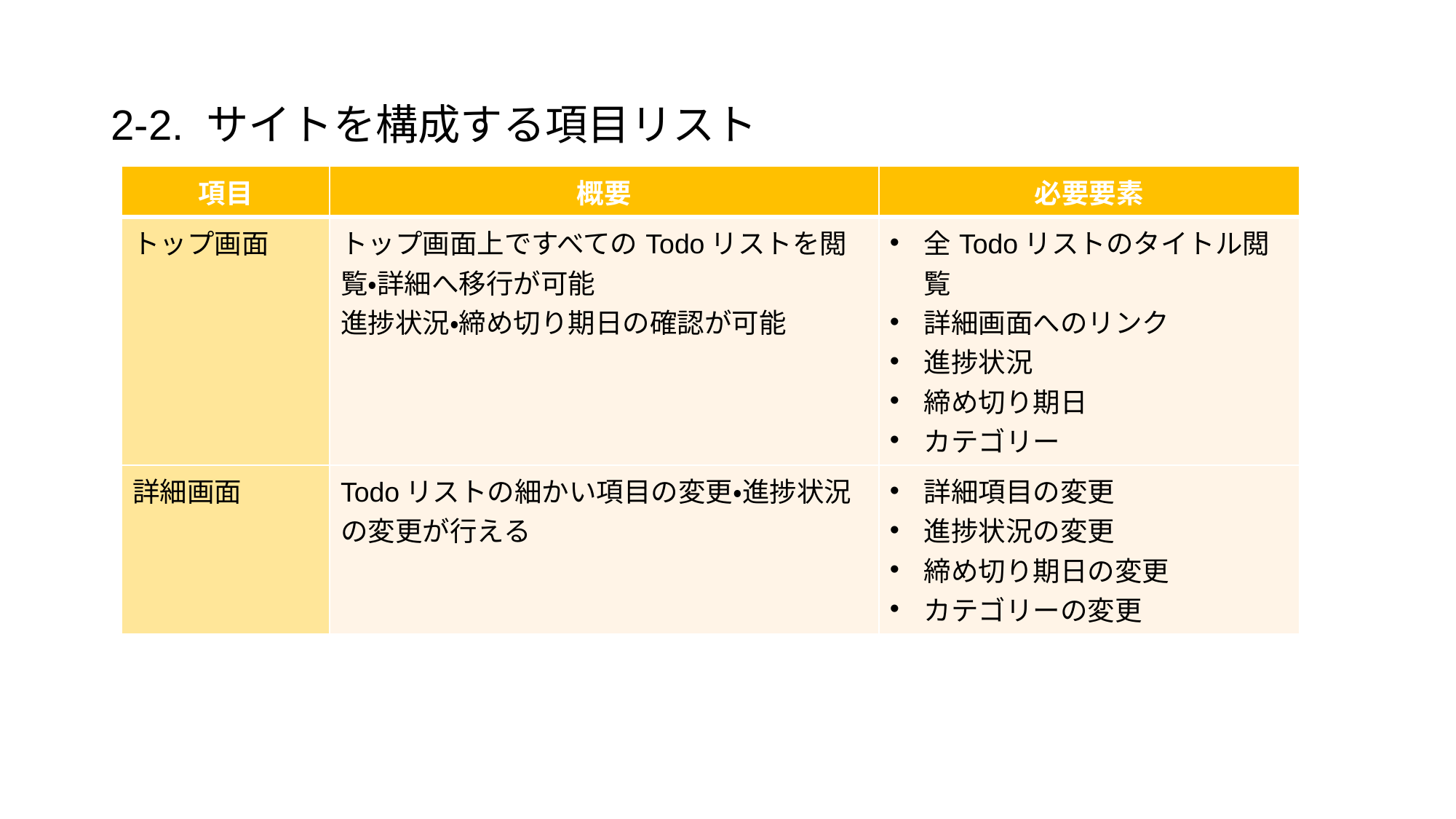

2-2. サイトを構成する項目リスト

| 項目 | 概要 | 必要要素 |
| --- | --- | --- |
| トップ画面 | トップ画面上ですべてのTodoリストを閲覧・詳細へ移行が可能 進捗状況・締め切り期日の確認が可能 | 全Todoリストのタイトル閲覧 詳細画面へのリンク 進捗状況 締め切り期日 カテゴリー |
| 詳細画面 | Todoリストの細かい項目の変更・進捗状況の変更が行える | 詳細項目の変更 進捗状況の変更 締め切り期日の変更 カテゴリーの変更 |